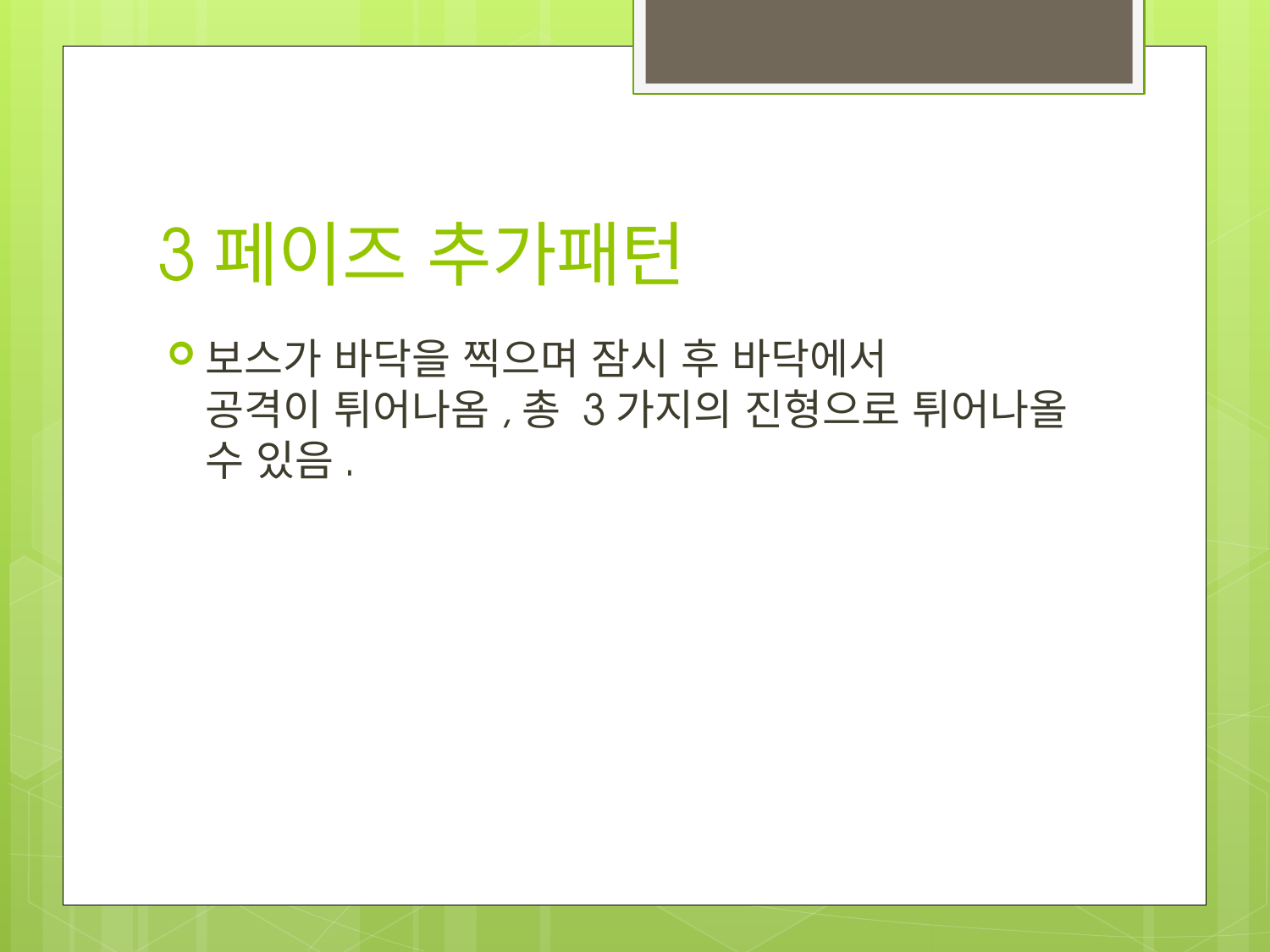

# 3페이즈 추가패턴
보스가 바닥을 찍으며 잠시 후 바닥에서        공격이 튀어나옴,총 3가지의 진형으로 튀어나올 수 있음.